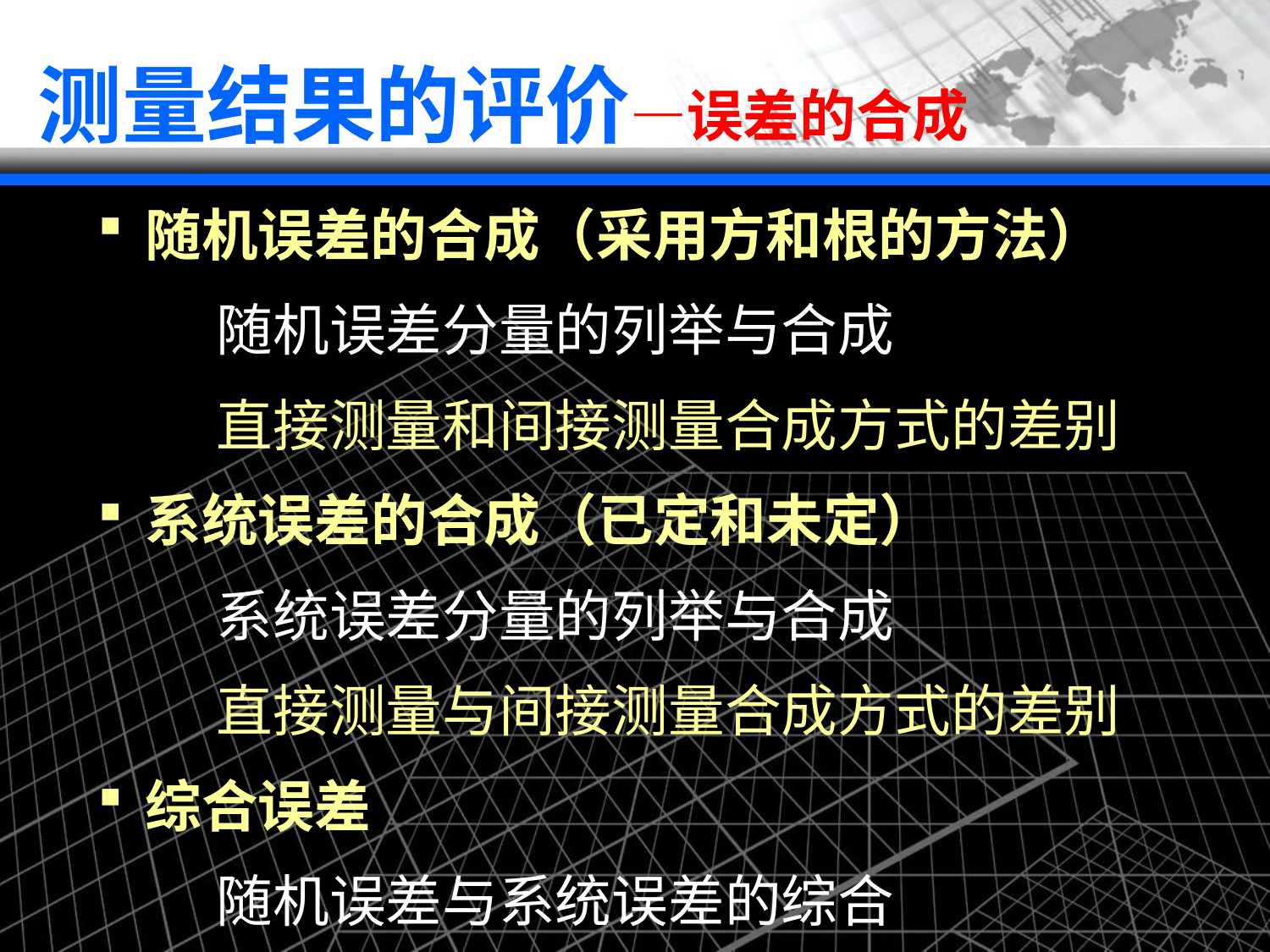

# 测量结果的评价—误差的合成
随机误差的合成（采用方和根的方法）
随机误差分量的列举与合成
直接测量和间接测量合成方式的差别
系统误差的合成（已定和未定）
系统误差分量的列举与合成
直接测量与间接测量合成方式的差别
综合误差
随机误差与系统误差的综合